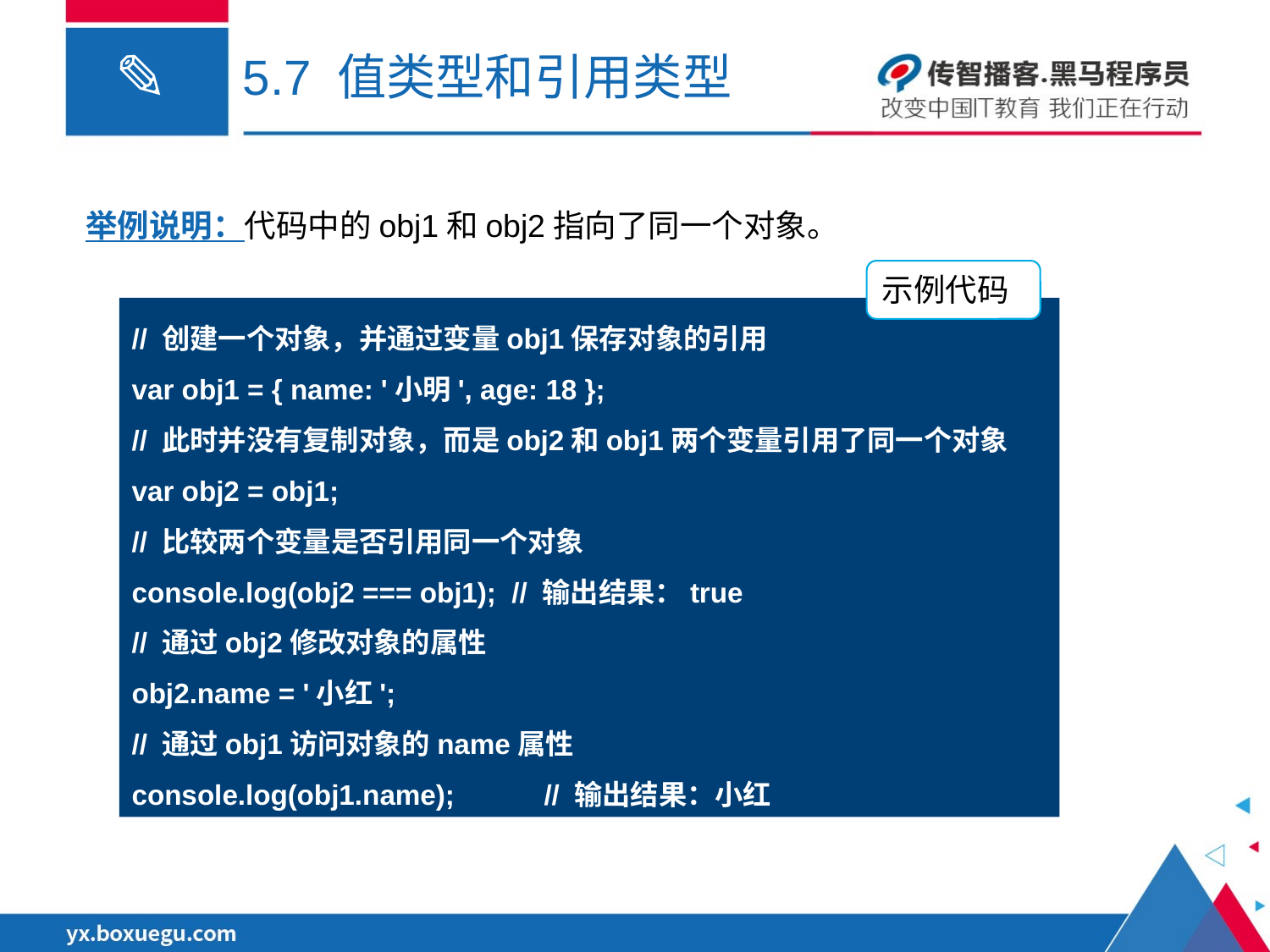

# 5.7 值类型和引用类型
举例说明：代码中的obj1和obj2指向了同一个对象。
示例代码
// 创建一个对象，并通过变量obj1保存对象的引用
var obj1 = { name: '小明', age: 18 };
// 此时并没有复制对象，而是obj2和obj1两个变量引用了同一个对象
var obj2 = obj1;
// 比较两个变量是否引用同一个对象
console.log(obj2 === obj1);  // 输出结果：true
// 通过obj2修改对象的属性
obj2.name = '小红';
// 通过obj1访问对象的name属性
console.log(obj1.name);	    // 输出结果：小红